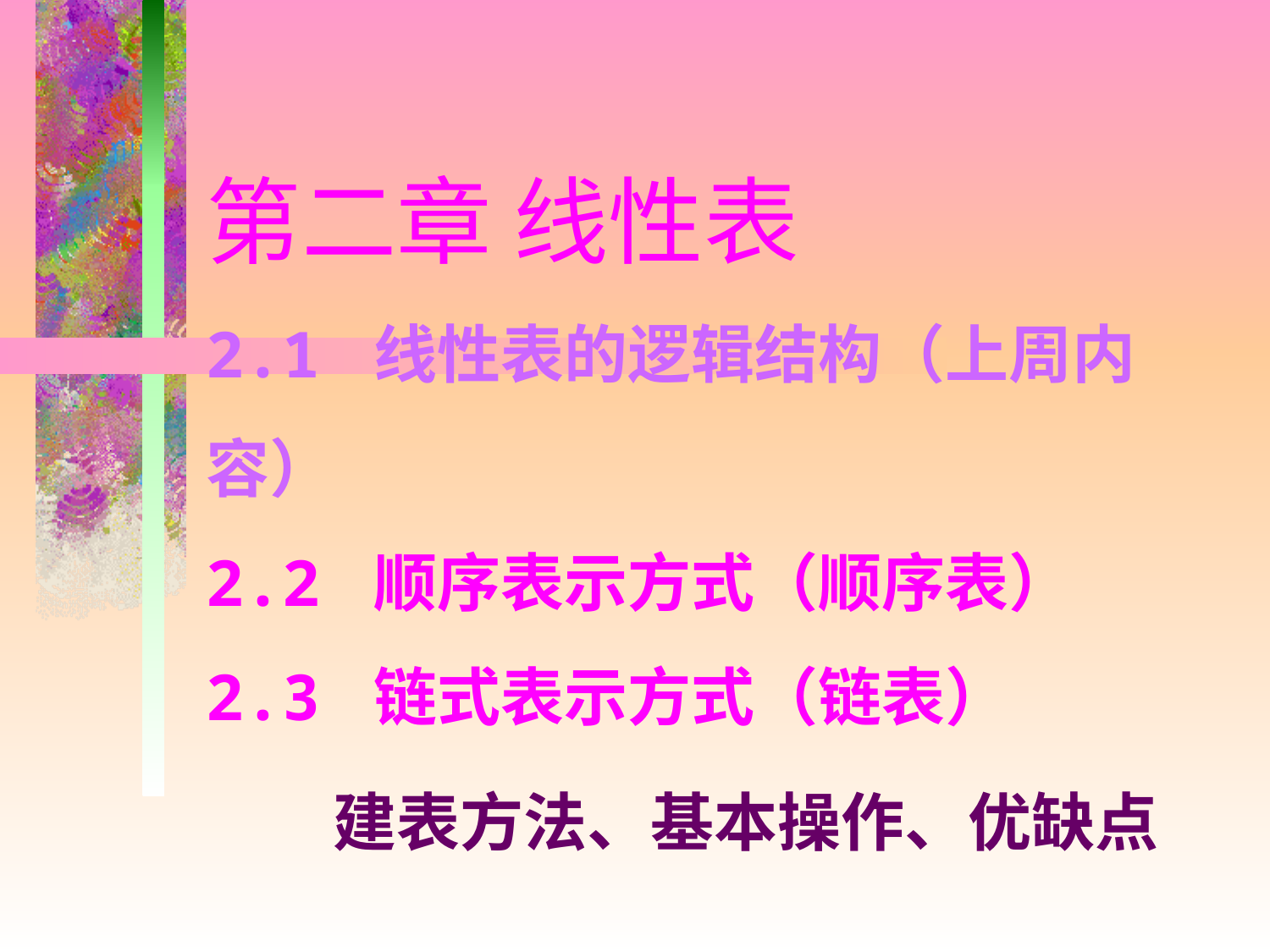

# 第二章 线性表 2.1 线性表的逻辑结构（上周内容） 2.2 顺序表示方式（顺序表） 2.3 链式表示方式（链表） 建表方法、基本操作、优缺点